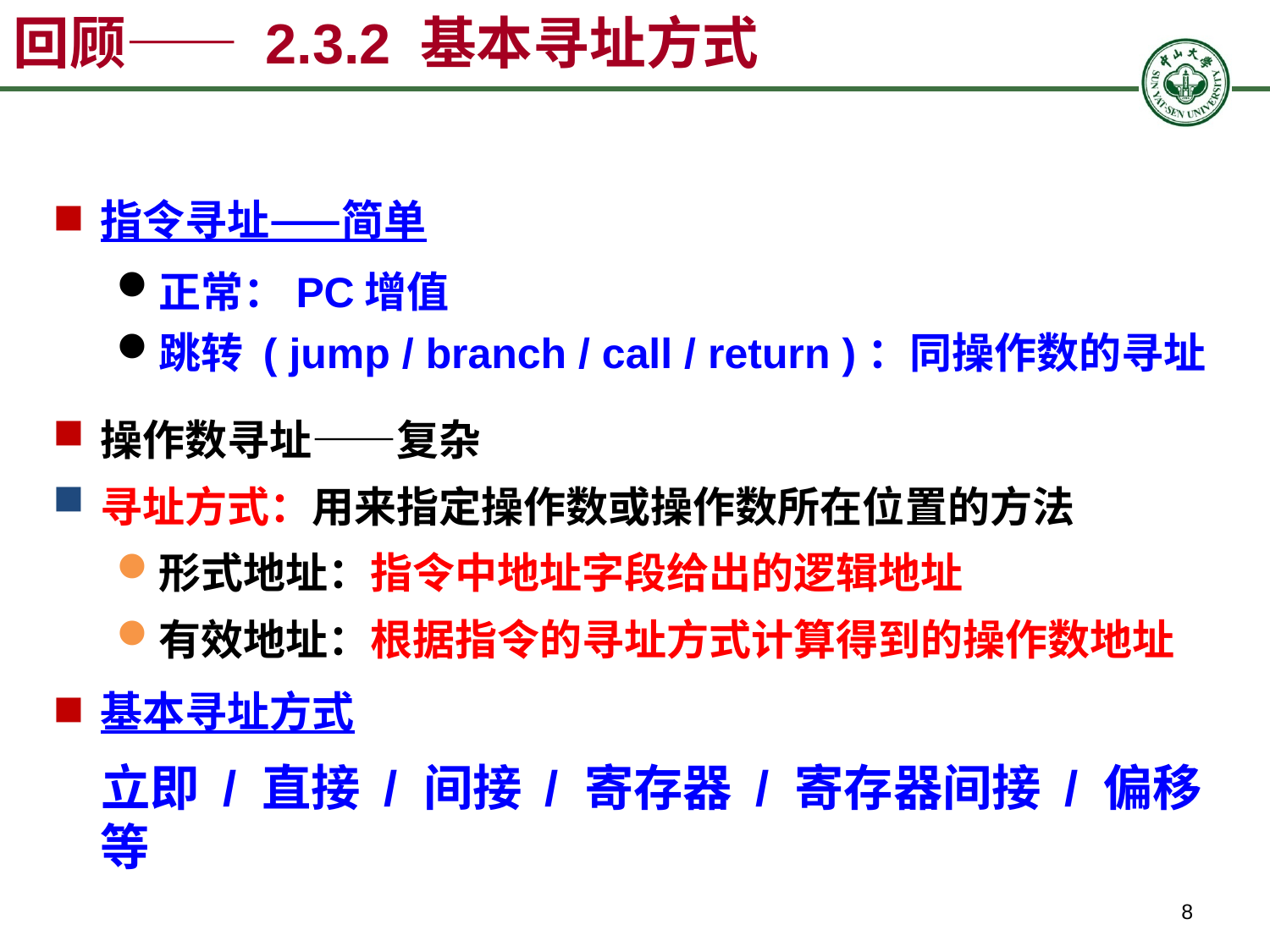

回顾—— 2.3.2 基本寻址方式
指令寻址——简单
正常：PC增值
跳转 ( jump / branch / call / return )：同操作数的寻址
操作数寻址——复杂
寻址方式：用来指定操作数或操作数所在位置的方法
形式地址：指令中地址字段给出的逻辑地址
有效地址：根据指令的寻址方式计算得到的操作数地址
基本寻址方式
    立即 / 直接 / 间接 / 寄存器 / 寄存器间接 / 偏移等